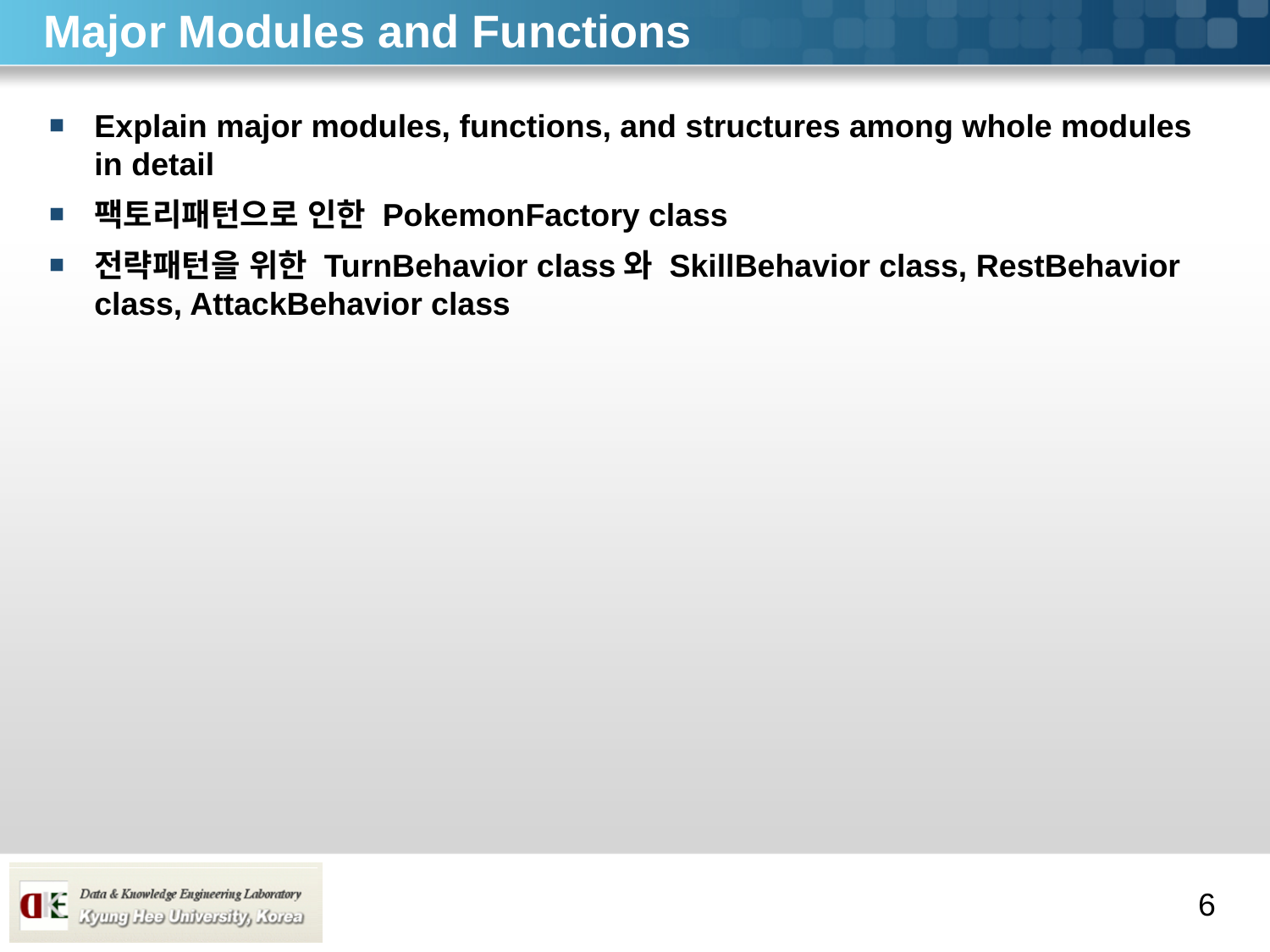

# Major Modules and Functions
Explain major modules, functions, and structures among whole modules in detail
팩토리패턴으로 인한 PokemonFactory class
전략패턴을 위한 TurnBehavior class와 SkillBehavior class, RestBehavior class, AttackBehavior class